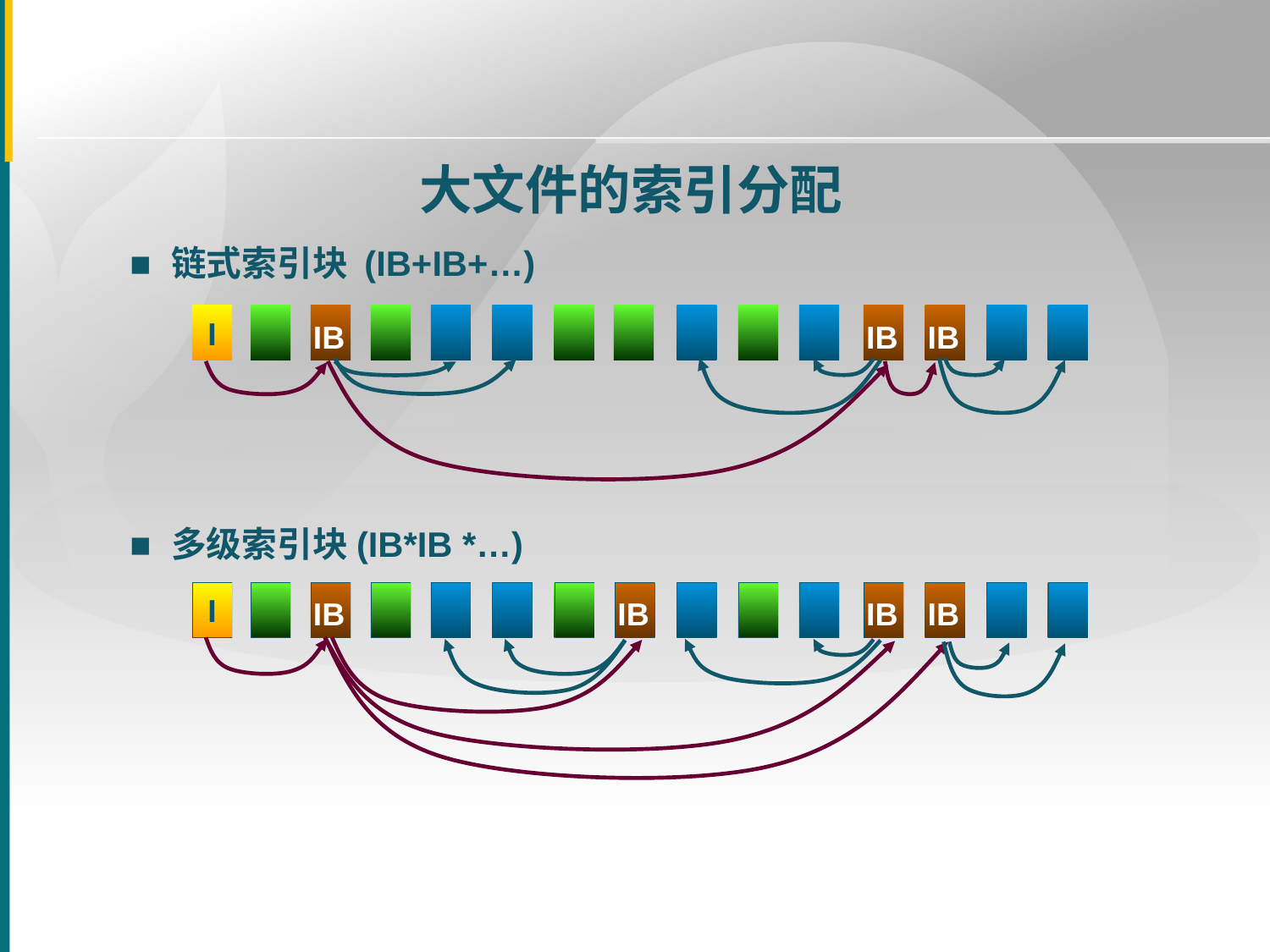

大文件的索引分配
■
链式索引块 (IB+IB+…)
I

IB
IB
IB

■
多级索引块(IB*IB *…)
I

IB
IB
IB
IB